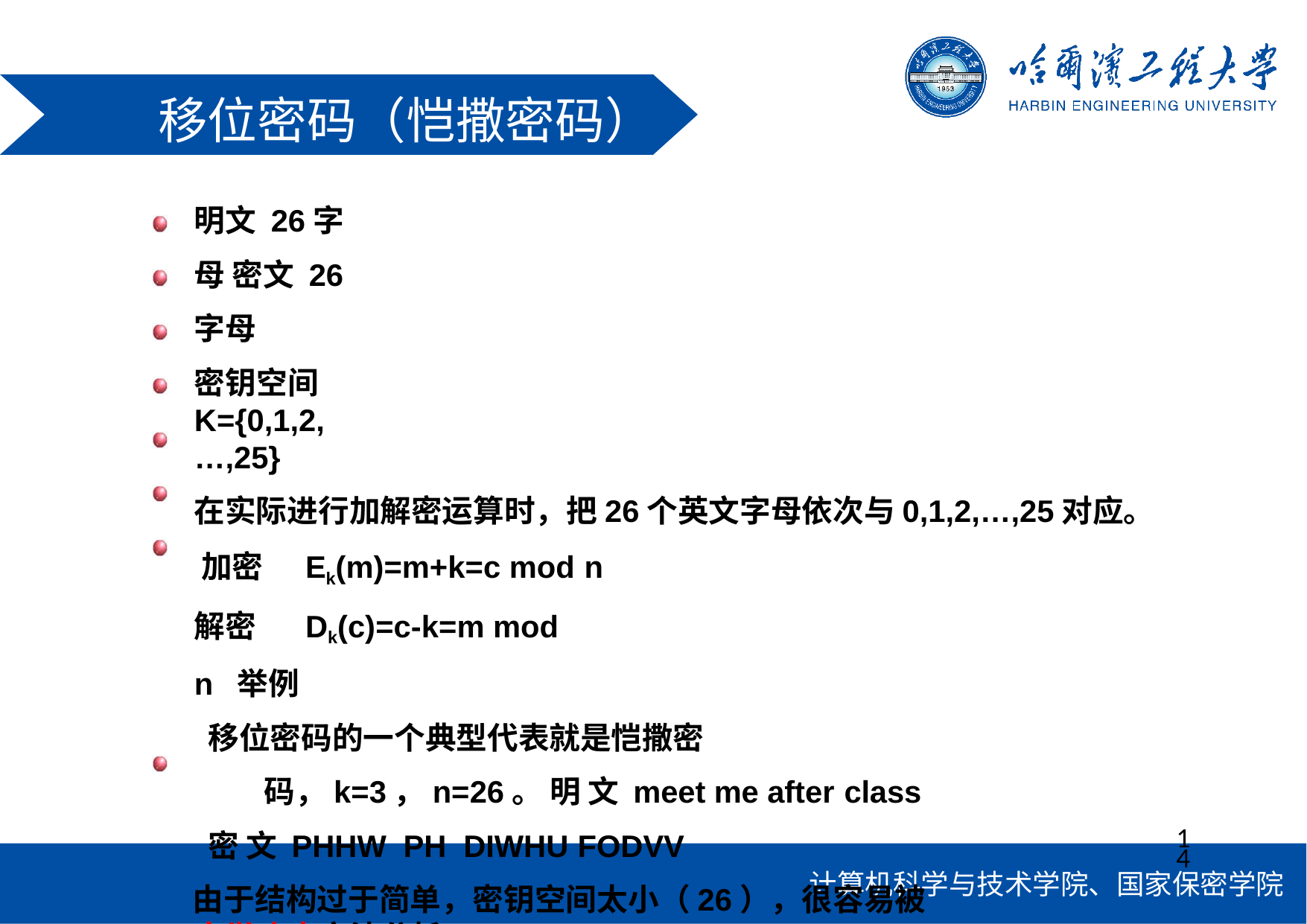

# 移位密码（恺撒密码）
明文 26字母 密文 26字母
密钥空间K={0,1,2,…,25}
在实际进行加解密运算时，把26个英文字母依次与0,1,2,…,25对应。 加密	Ek(m)=m+k=c mod n
解密	Dk(c)=c-k=m mod n  举例
移位密码的一个典型代表就是恺撒密码，k=3，n=26。 明 文 meet me after class
密 文 PHHW  PH  DIWHU FODVV
由于结构过于简单，密钥空间太小（26），很容易被穷举攻击方法分析。

14